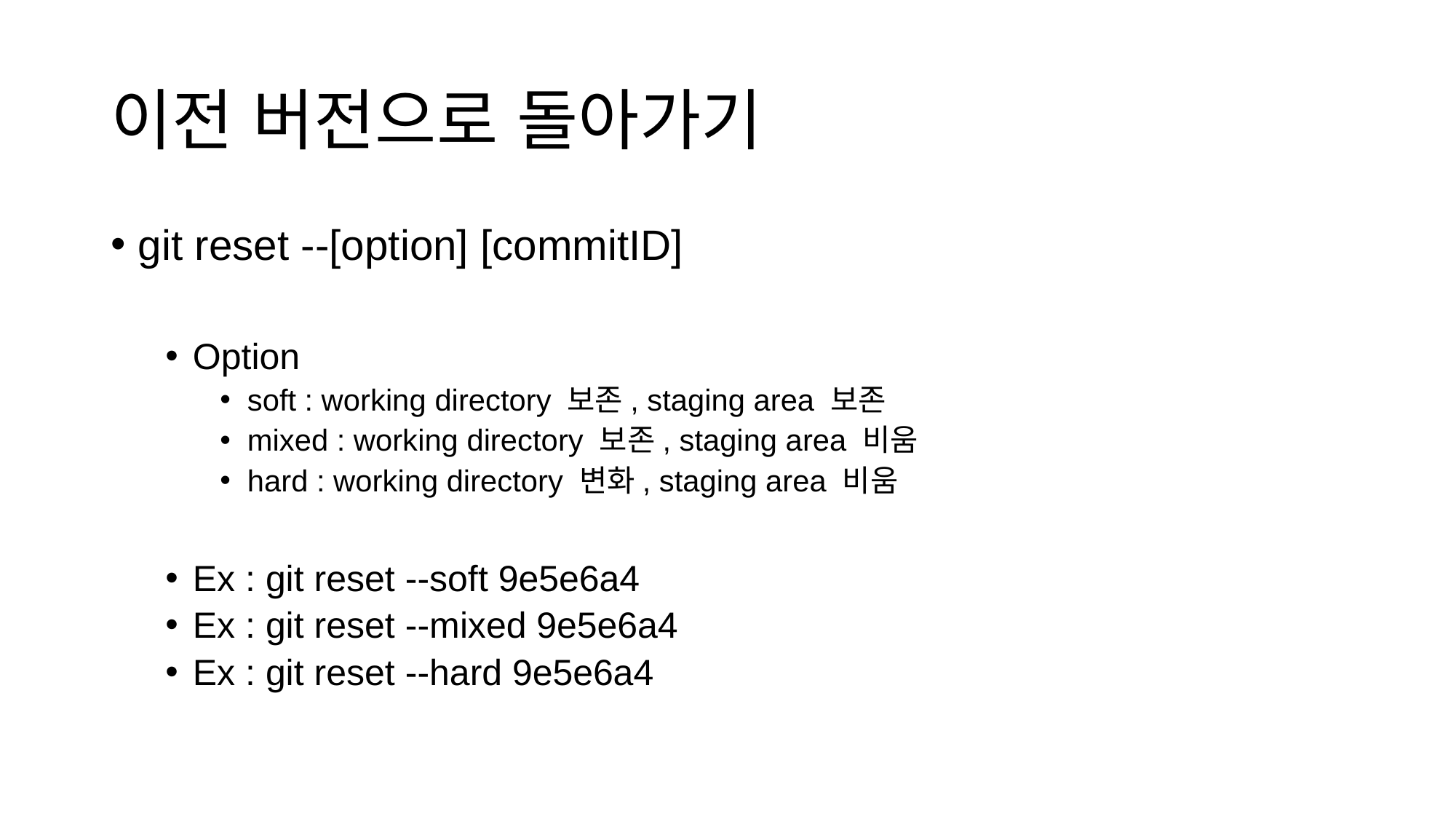

# 이전 버전으로 돌아가기
git reset --[option] [commitID]

Option
soft : working directory 보존, staging area 보존
mixed : working directory 보존, staging area 비움
hard : working directory 변화, staging area 비움

Ex : git reset --soft 9e5e6a4
Ex : git reset --mixed 9e5e6a4
Ex : git reset --hard 9e5e6a4